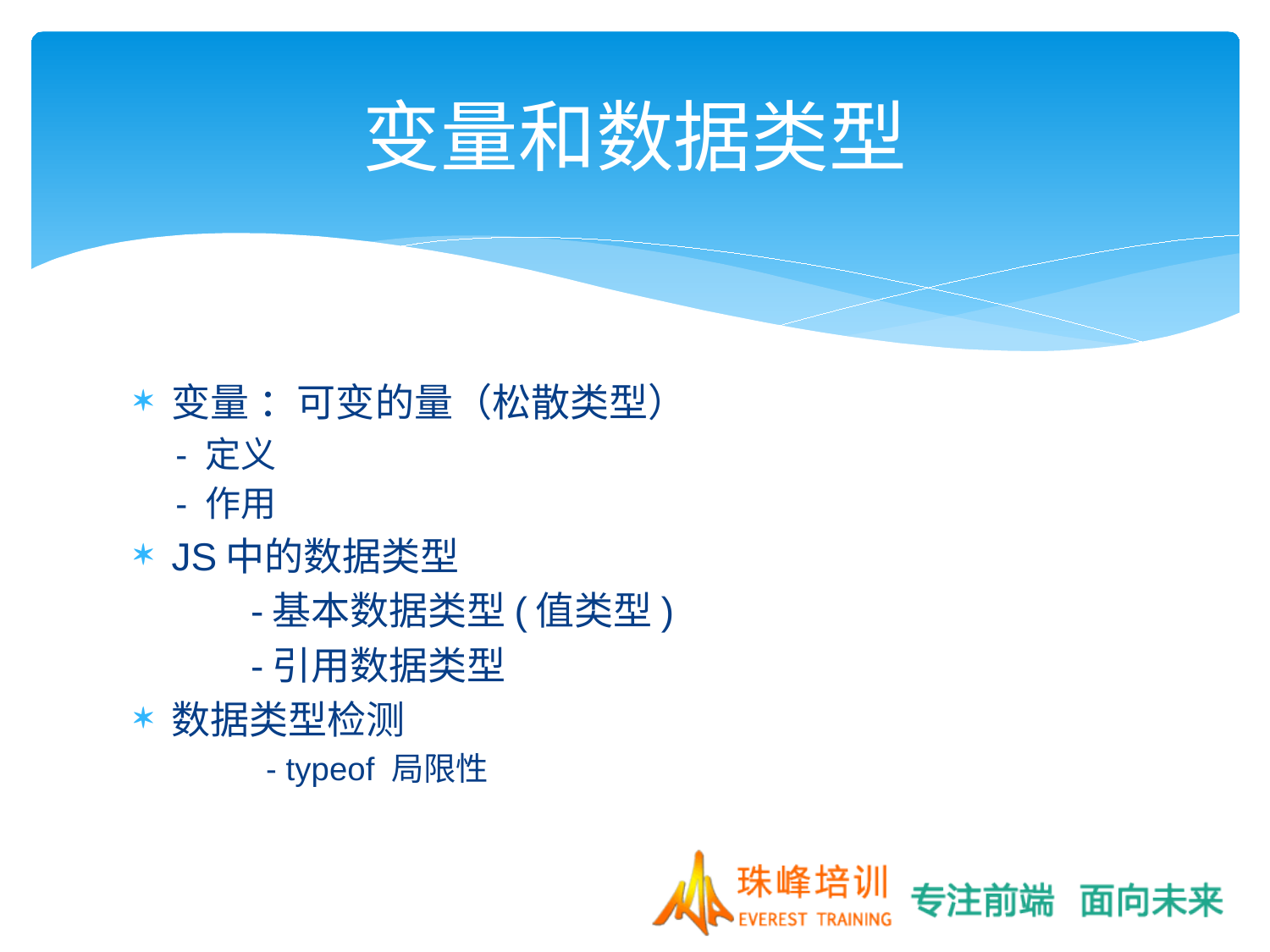

# 变量和数据类型
变量 ：可变的量（松散类型）
		- 定义
		- 作用
JS中的数据类型
	-基本数据类型(值类型)
	-引用数据类型
数据类型检测
     - typeof 局限性